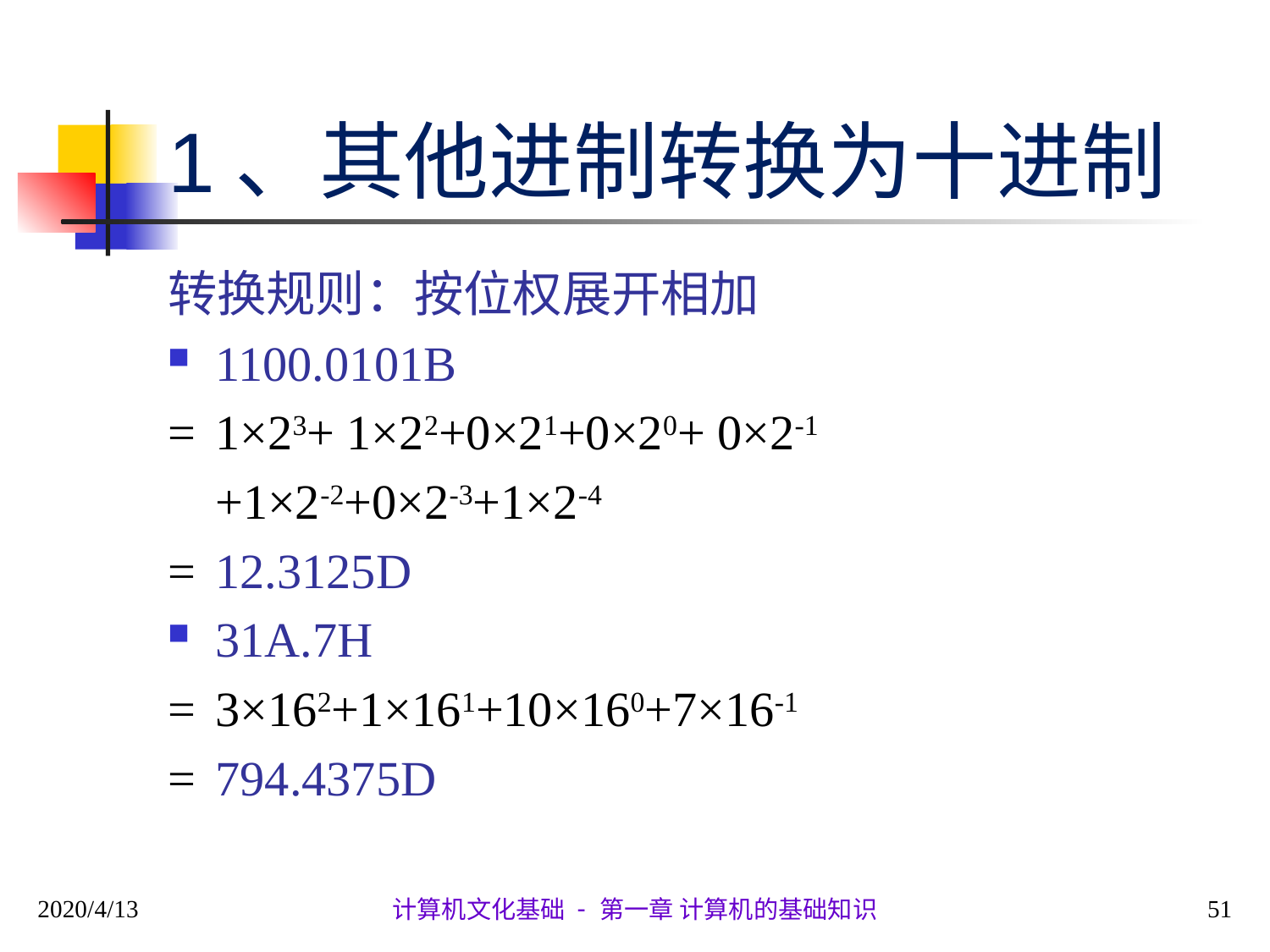

# 1、其他进制转换为十进制
转换规则：按位权展开相加
1100.0101B
=	1×23+ 1×22+0×21+0×20+ 0×2-1
	+1×2-2+0×2-3+1×2-4
=	12.3125D
31A.7H
=	3×162+1×161+10×160+7×16-1
=	794.4375D
2020/4/13
51
计算机文化基础 - 第一章 计算机的基础知识